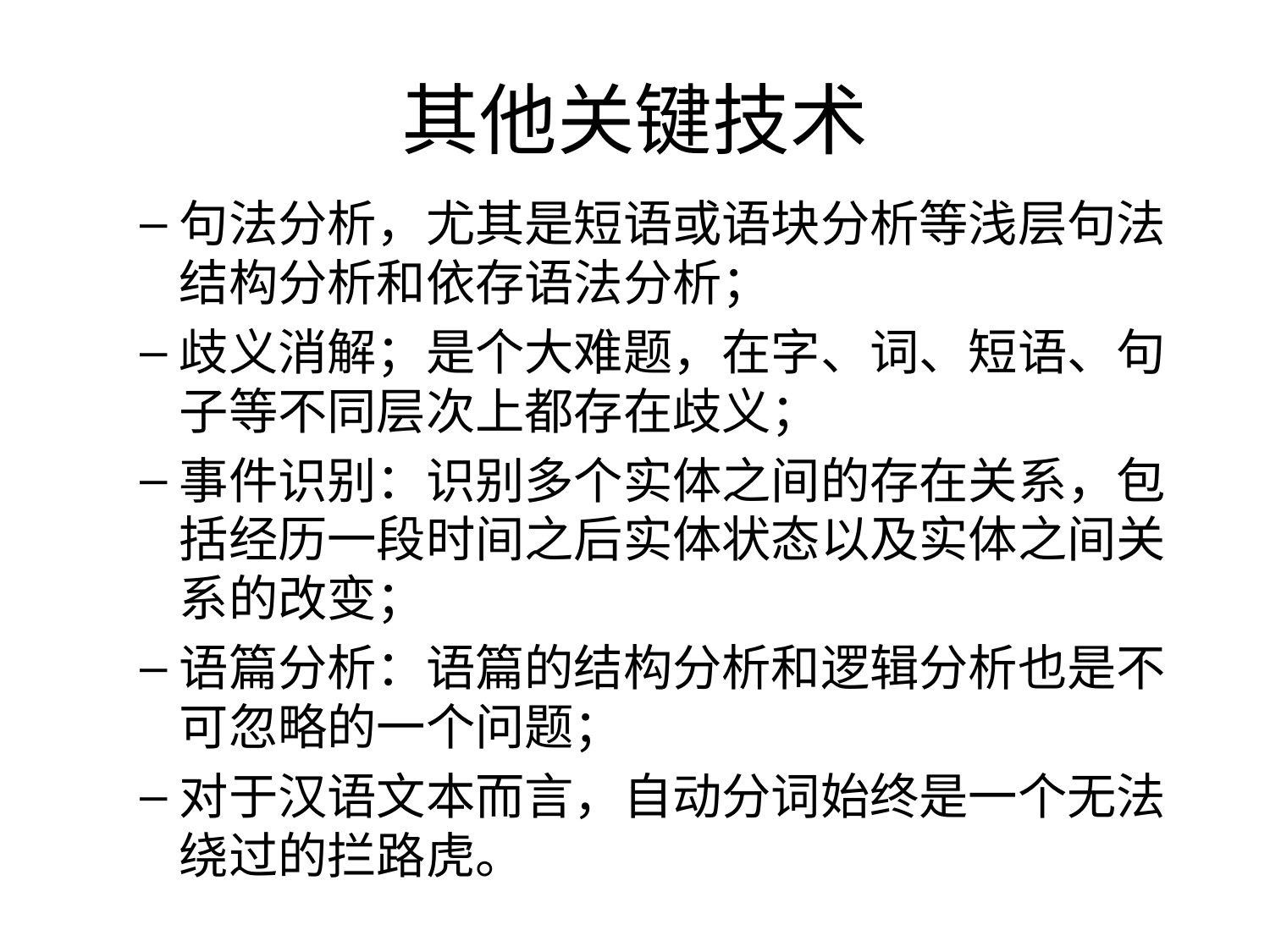

# 其他关键技术
句法分析，尤其是短语或语块分析等浅层句法结构分析和依存语法分析；
歧义消解；是个大难题，在字、词、短语、句子等不同层次上都存在歧义；
事件识别：识别多个实体之间的存在关系，包括经历一段时间之后实体状态以及实体之间关系的改变；
语篇分析：语篇的结构分析和逻辑分析也是不可忽略的一个问题；
对于汉语文本而言，自动分词始终是一个无法绕过的拦路虎。